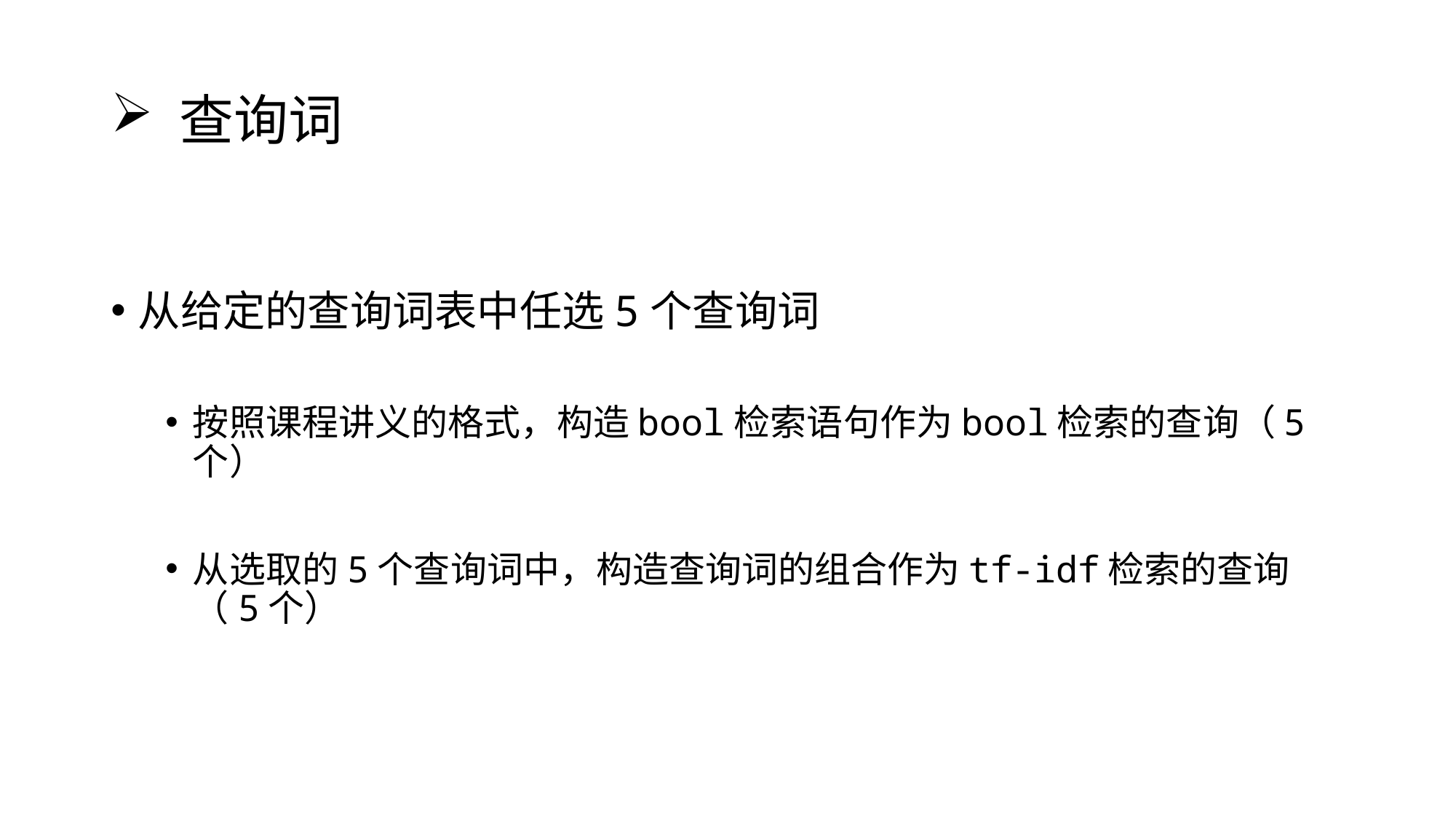

# 查询词

从给定的查询词表中任选5个查询词

按照课程讲义的格式，构造bool检索语句作为bool检索的查询（5个）

从选取的5个查询词中，构造查询词的组合作为tf-idf检索的查询（5个）